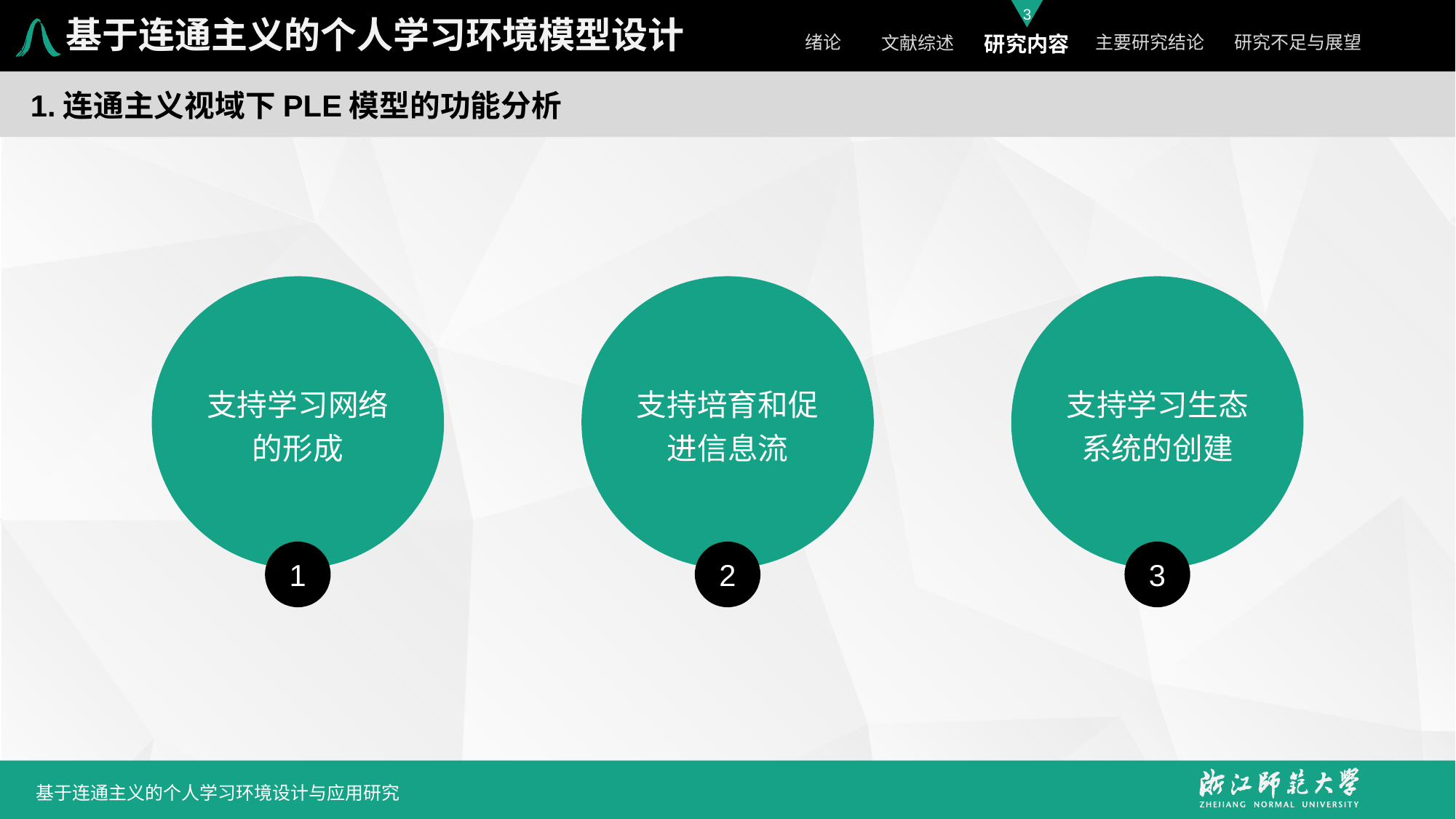

基于连通主义的个人学习环境模型设计
1.连通主义视域下PLE模型的功能分析
支持学习网络
的形成
支持培育和促进信息流
支持学习生态系统的创建
1
2
3